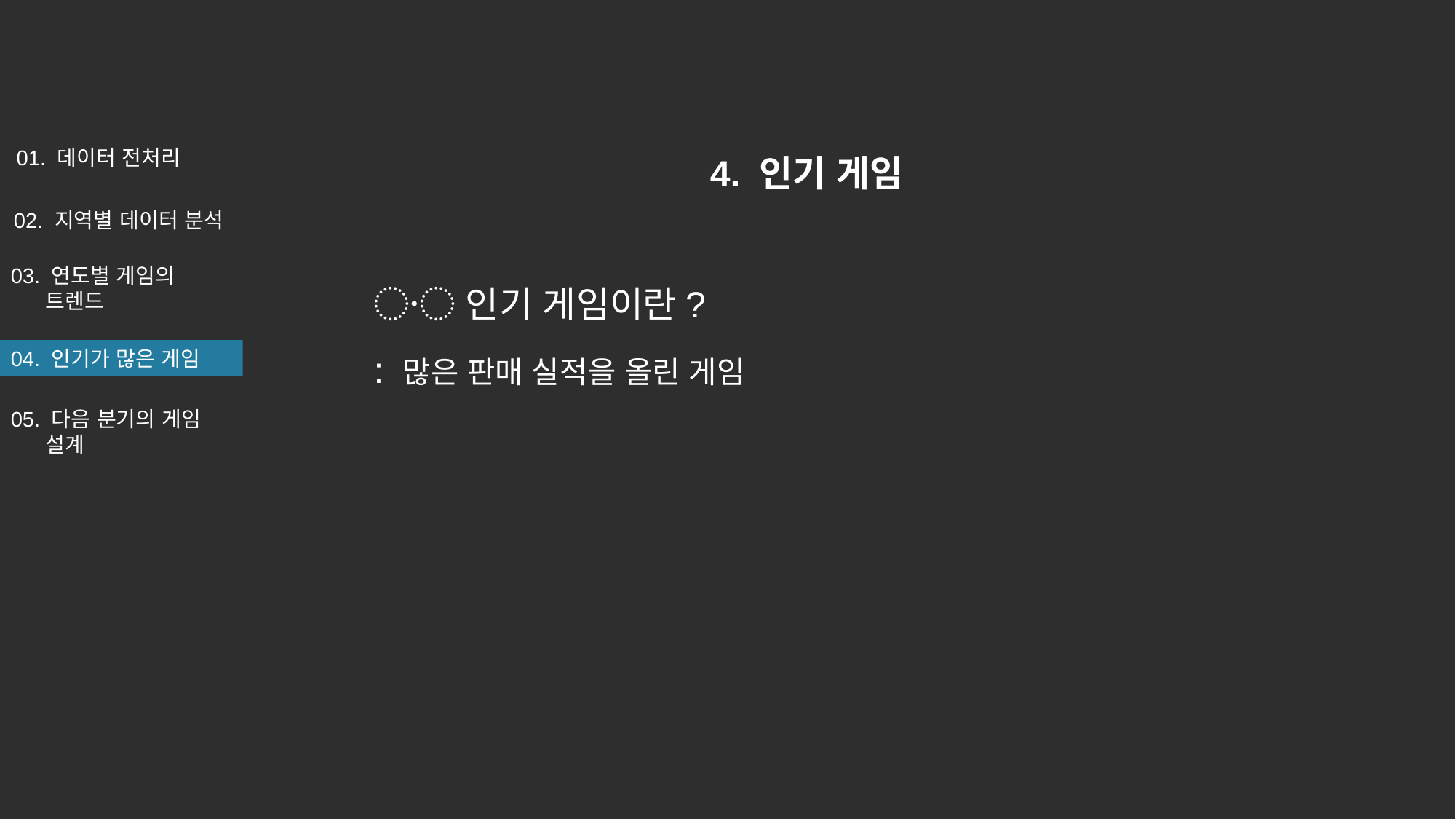

4. 인기 게임

〮 인기 게임이란?
: 많은 판매 실적을 올린 게임
01. 데이터 전처리
02. 지역별 데이터 분석
03. 연도별 게임의
     트렌드
04. 인기가 많은 게임
05. 다음 분기의 게임
     설계